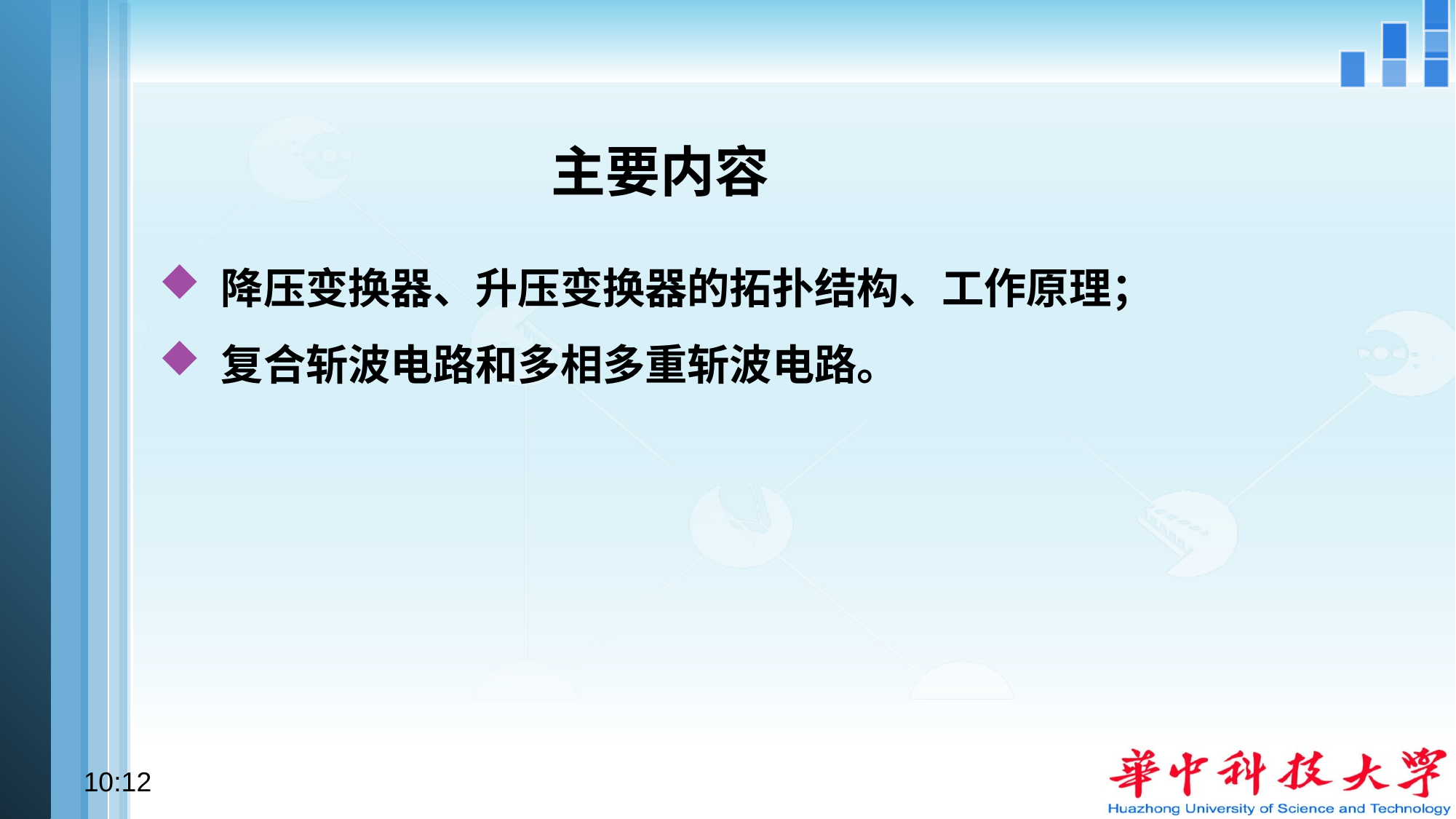

主要内容

 降压变换器、升压变换器的拓扑结构、工作原理；
 复合斩波电路和多相多重斩波电路。
10:12